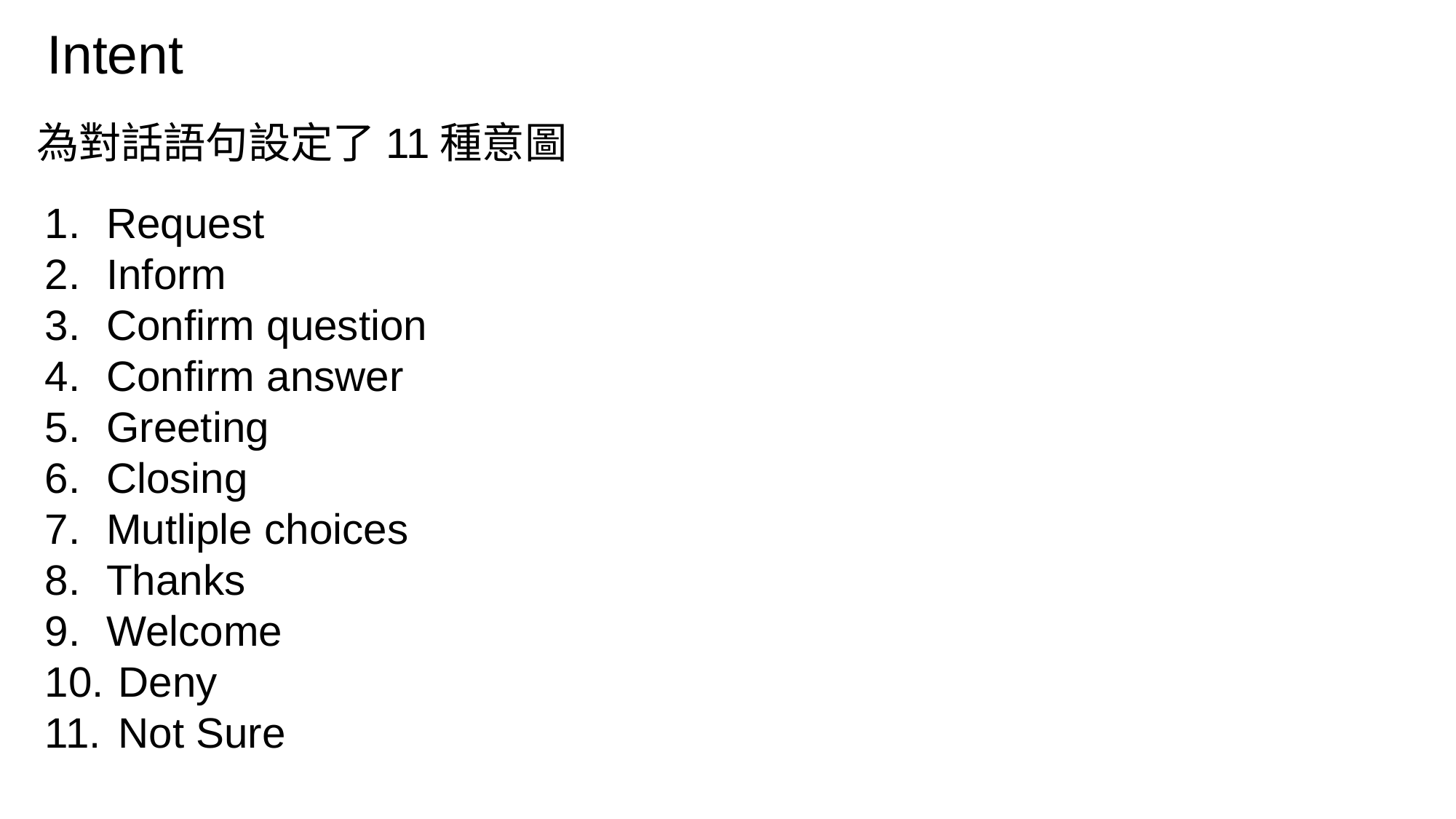

Intent
為對話語句設定了11種意圖
Request
Inform
Confirm question
Confirm answer
Greeting
Closing
Mutliple choices
Thanks
Welcome
 Deny
 Not Sure